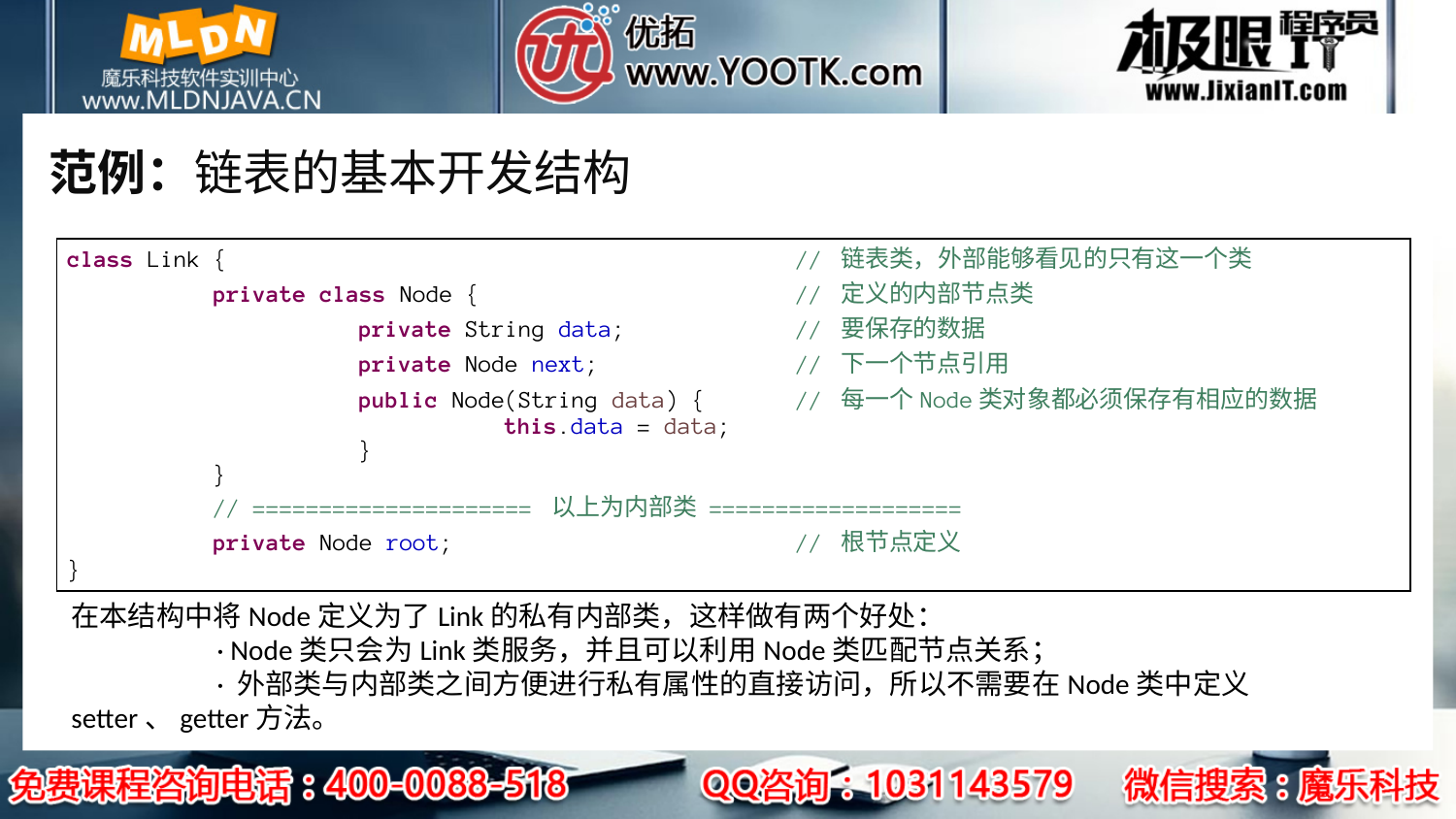

# 范例：链表的基本开发结构
| class Link { // 链表类，外部能够看见的只有这一个类 private class Node { // 定义的内部节点类 private String data; // 要保存的数据 private Node next; // 下一个节点引用 public Node(String data) { // 每一个Node类对象都必须保存有相应的数据 this.data = data; } } // ===================== 以上为内部类 =================== private Node root; // 根节点定义 } |
| --- |
在本结构中将Node定义为了Link的私有内部类，这样做有两个好处：
	· Node类只会为Link类服务，并且可以利用Node类匹配节点关系；
	· 外部类与内部类之间方便进行私有属性的直接访问，所以不需要在Node类中定义setter、getter方法。